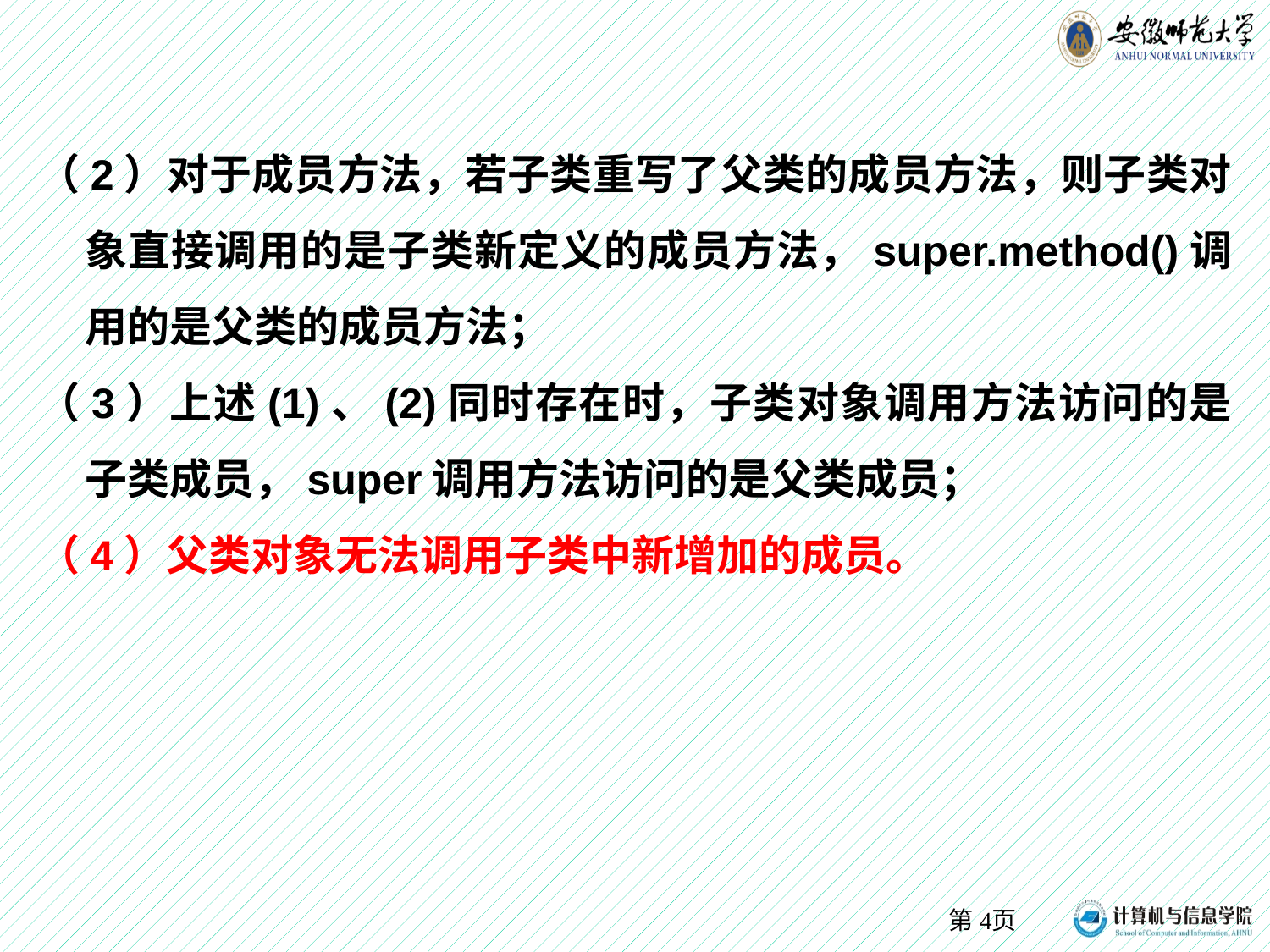

（2）对于成员方法，若子类重写了父类的成员方法，则子类对象直接调用的是子类新定义的成员方法，super.method()调用的是父类的成员方法；
（3）上述(1)、(2)同时存在时，子类对象调用方法访问的是子类成员，super调用方法访问的是父类成员；
（4）父类对象无法调用子类中新增加的成员。

第4页